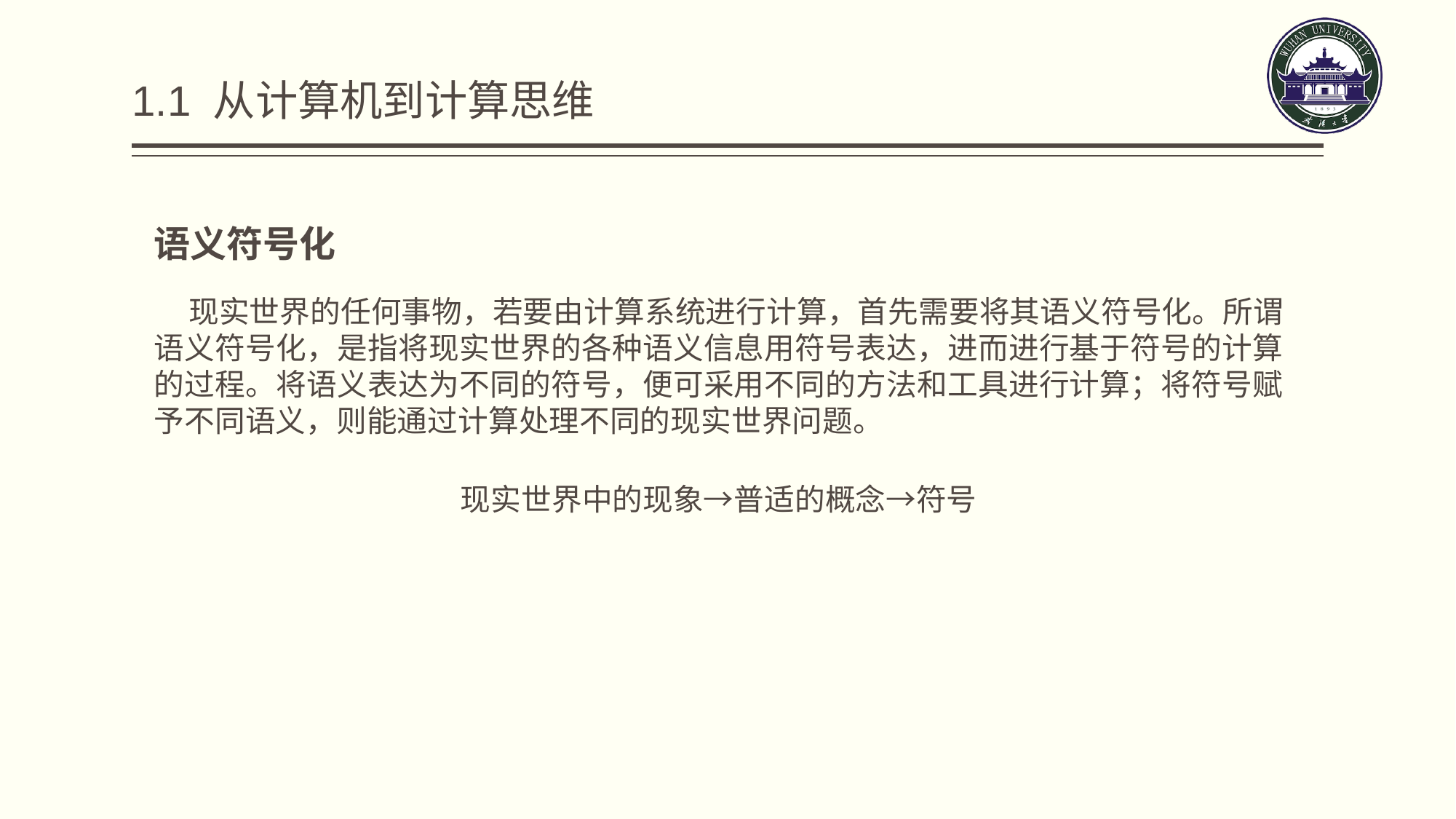

# 1.1 从计算机到计算思维
语义符号化
    现实世界的任何事物，若要由计算系统进行计算，首先需要将其语义符号化。所谓语义符号化，是指将现实世界的各种语义信息用符号表达，进而进行基于符号的计算的过程。将语义表达为不同的符号，便可采用不同的方法和工具进行计算；将符号赋予不同语义，则能通过计算处理不同的现实世界问题。
现实世界中的现象→普适的概念→符号